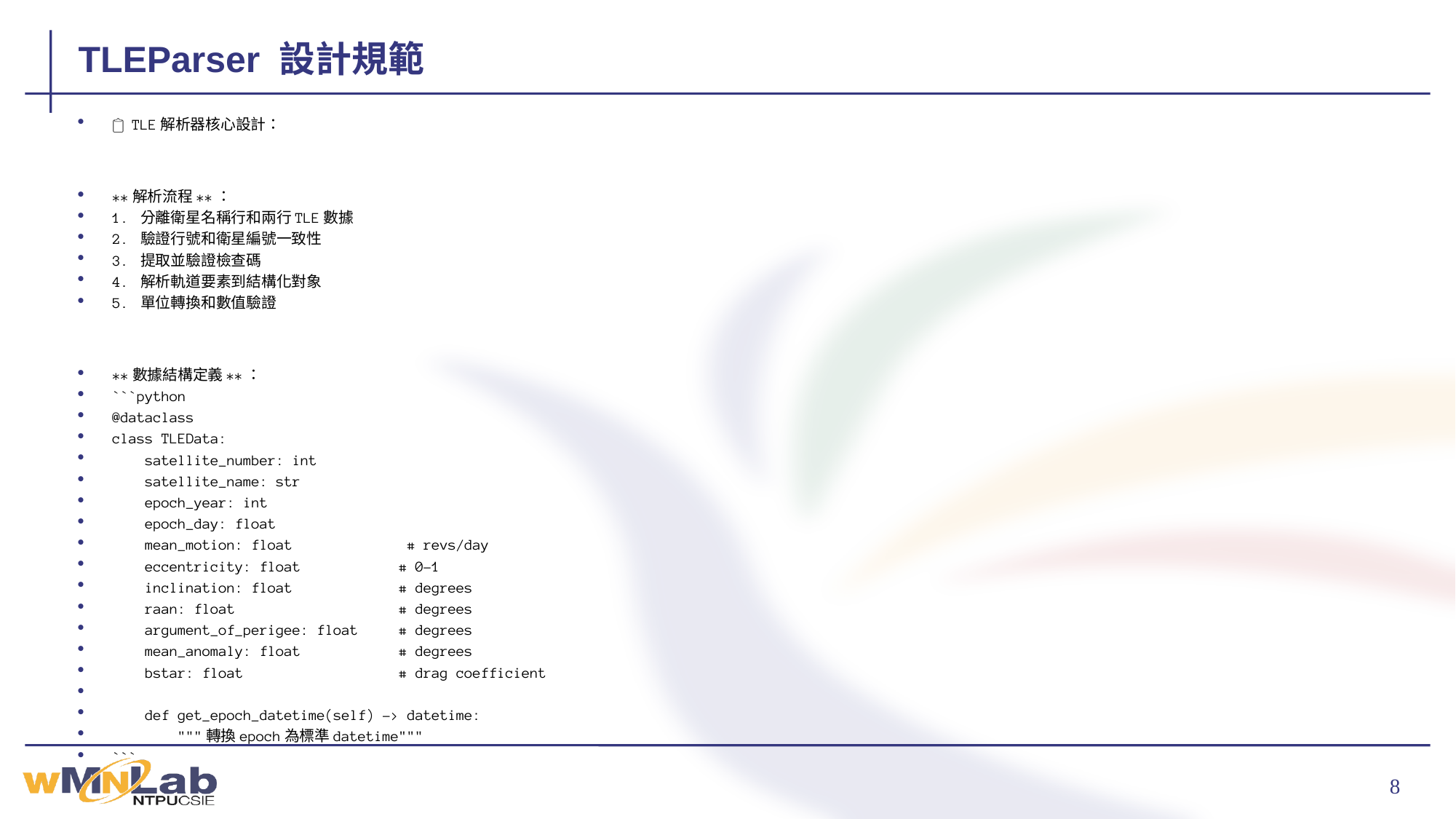

# TLEParser 設計規範
📋 TLE解析器核心設計：

**解析流程**：
1. 分離衛星名稱行和兩行TLE數據
2. 驗證行號和衛星編號一致性
3. 提取並驗證檢查碼
4. 解析軌道要素到結構化對象
5. 單位轉換和數值驗證

**數據結構定義**：
```python
@dataclass
class TLEData:
    satellite_number: int
    satellite_name: str
    epoch_year: int
    epoch_day: float
    mean_motion: float              # revs/day
    eccentricity: float            # 0-1
    inclination: float             # degrees
    raan: float                    # degrees
    argument_of_perigee: float     # degrees
    mean_anomaly: float            # degrees
    bstar: float                   # drag coefficient

    def get_epoch_datetime(self) -> datetime:
        """轉換epoch為標準datetime"""
```

🔍 **品質保證**：
• 檢查碼驗證算法
• 軌道要素合理性檢查
• 時間格式標準化
• 異常數據標記和報告